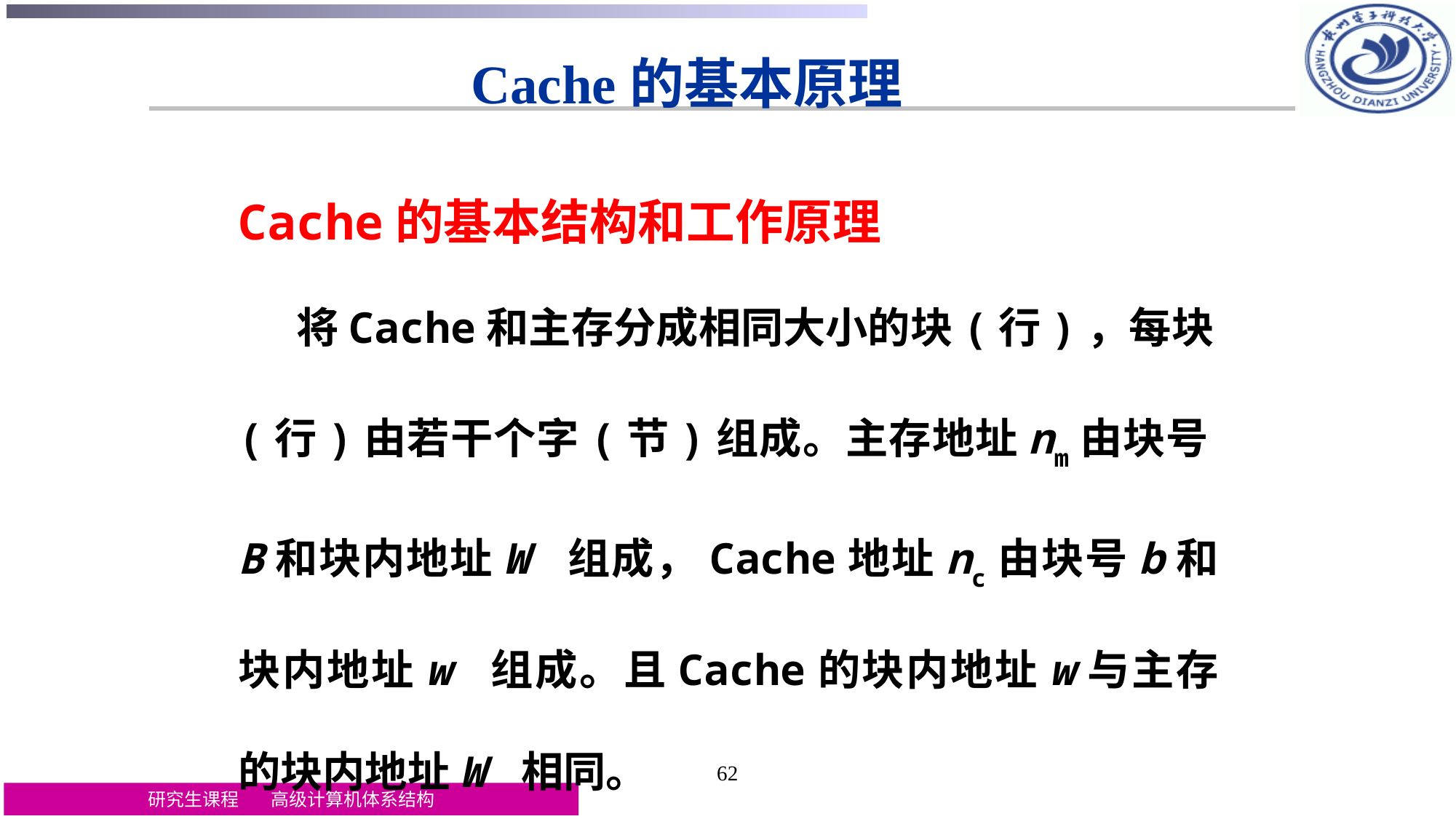

Cache的基本原理
Cache的基本结构和工作原理
     将Cache和主存分成相同大小的块(行)，每块(行)由若干个字(节)组成。主存地址nm由块号B和块内地址W 组成，Cache地址nc由块号b和块内地址w 组成。且Cache的块内地址w与主存的块内地址W 相同。
62